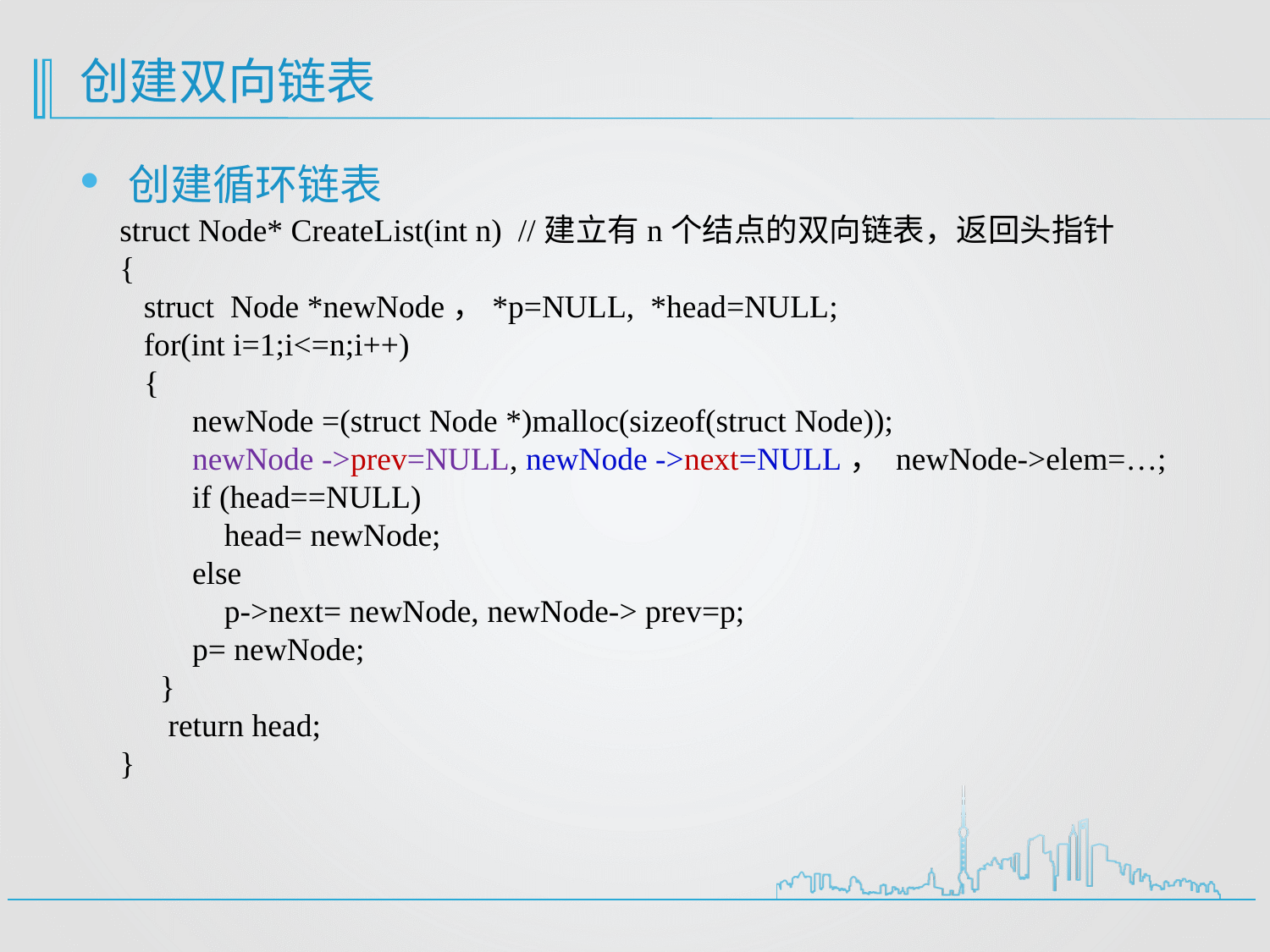

# 创建双向链表
创建循环链表
struct Node* CreateList(int n)  //建立有n个结点的双向链表，返回头指针
{
   struct  Node *newNode，*p=NULL,  *head=NULL;
   for(int i=1;i<=n;i++)
   {
         newNode =(struct Node *)malloc(sizeof(struct Node));
         newNode ->prev=NULL, newNode ->next=NULL， newNode->elem=…;
         if (head==NULL)
             head= newNode;
         else
             p->next= newNode, newNode-> prev=p;
         p= newNode;
     }
      return head;
}